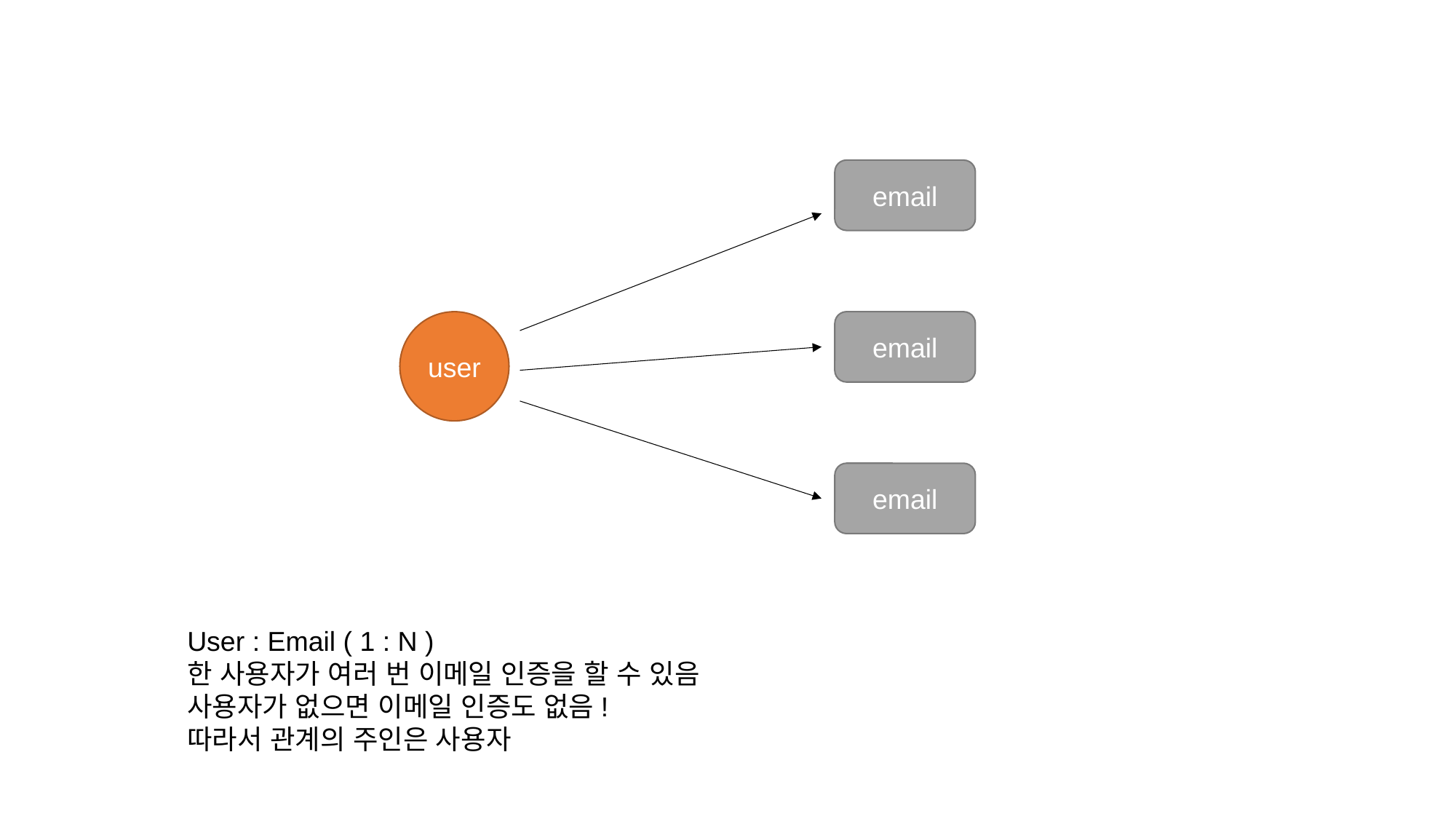

email
user
email
email
User : Email ( 1 : N )
한 사용자가 여러 번 이메일 인증을 할 수 있음
사용자가 없으면 이메일 인증도 없음!
따라서 관계의 주인은 사용자